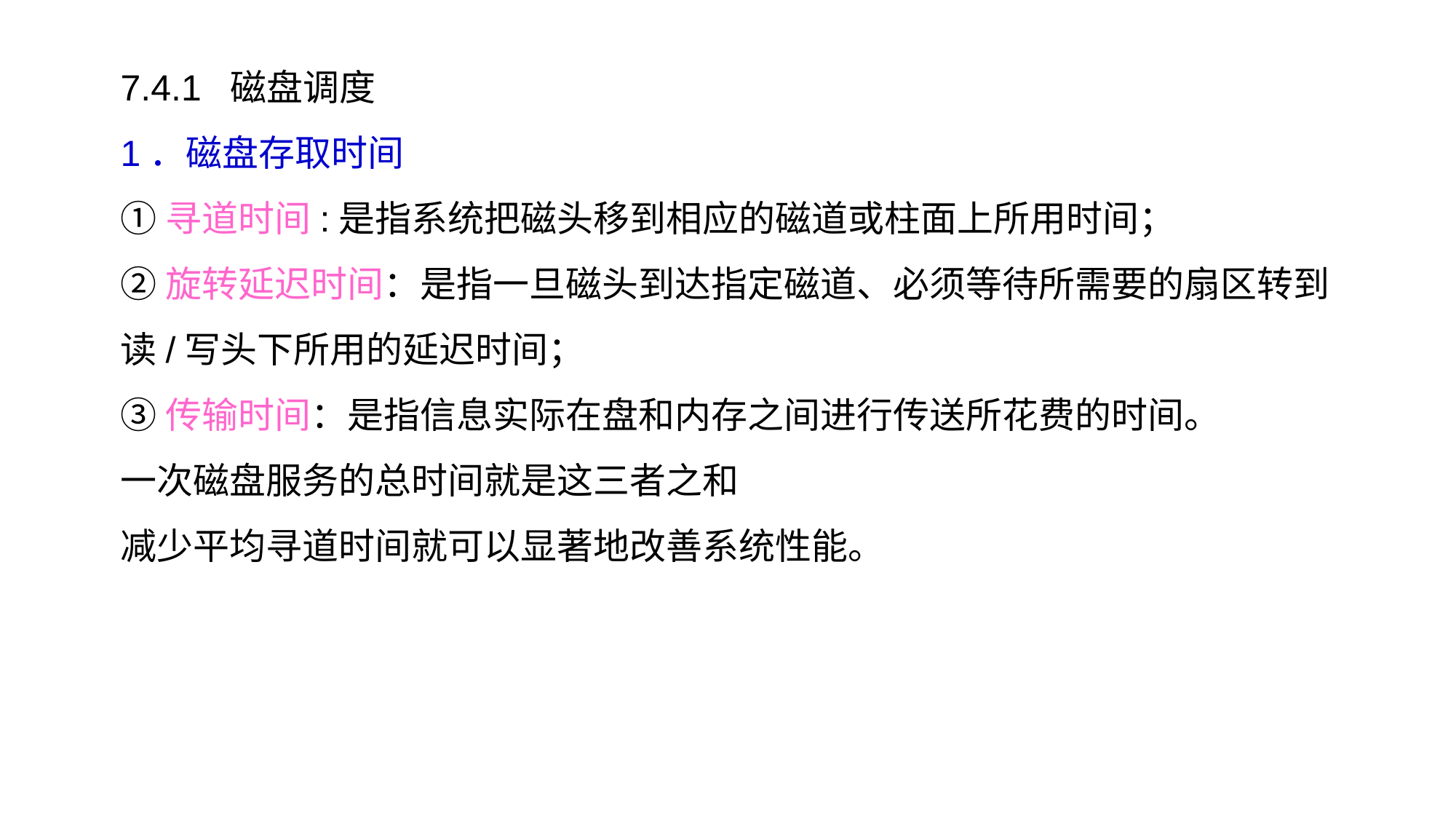

7.4.1  磁盘调度
1．磁盘存取时间
①寻道时间:是指系统把磁头移到相应的磁道或柱面上所用时间；
②旋转延迟时间：是指一旦磁头到达指定磁道、必须等待所需要的扇区转到读/写头下所用的延迟时间；
③传输时间：是指信息实际在盘和内存之间进行传送所花费的时间。
一次磁盘服务的总时间就是这三者之和
减少平均寻道时间就可以显著地改善系统性能。